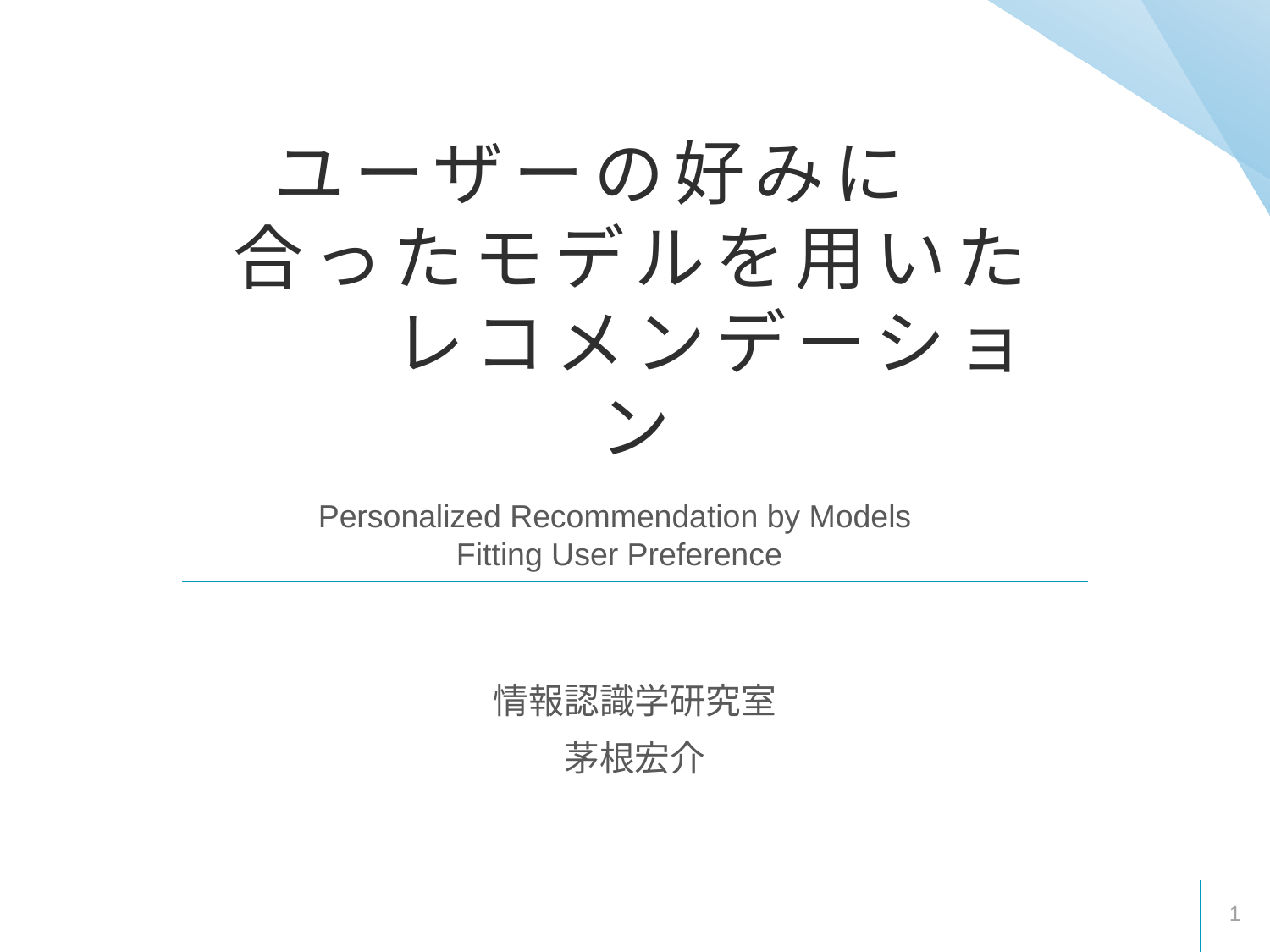

# ユーザーの好みに　合ったモデルを用いた　　レコメンデーション

Personalized Recommendation by Models
Fitting User Preference
情報認識学研究室
茅根宏介

1